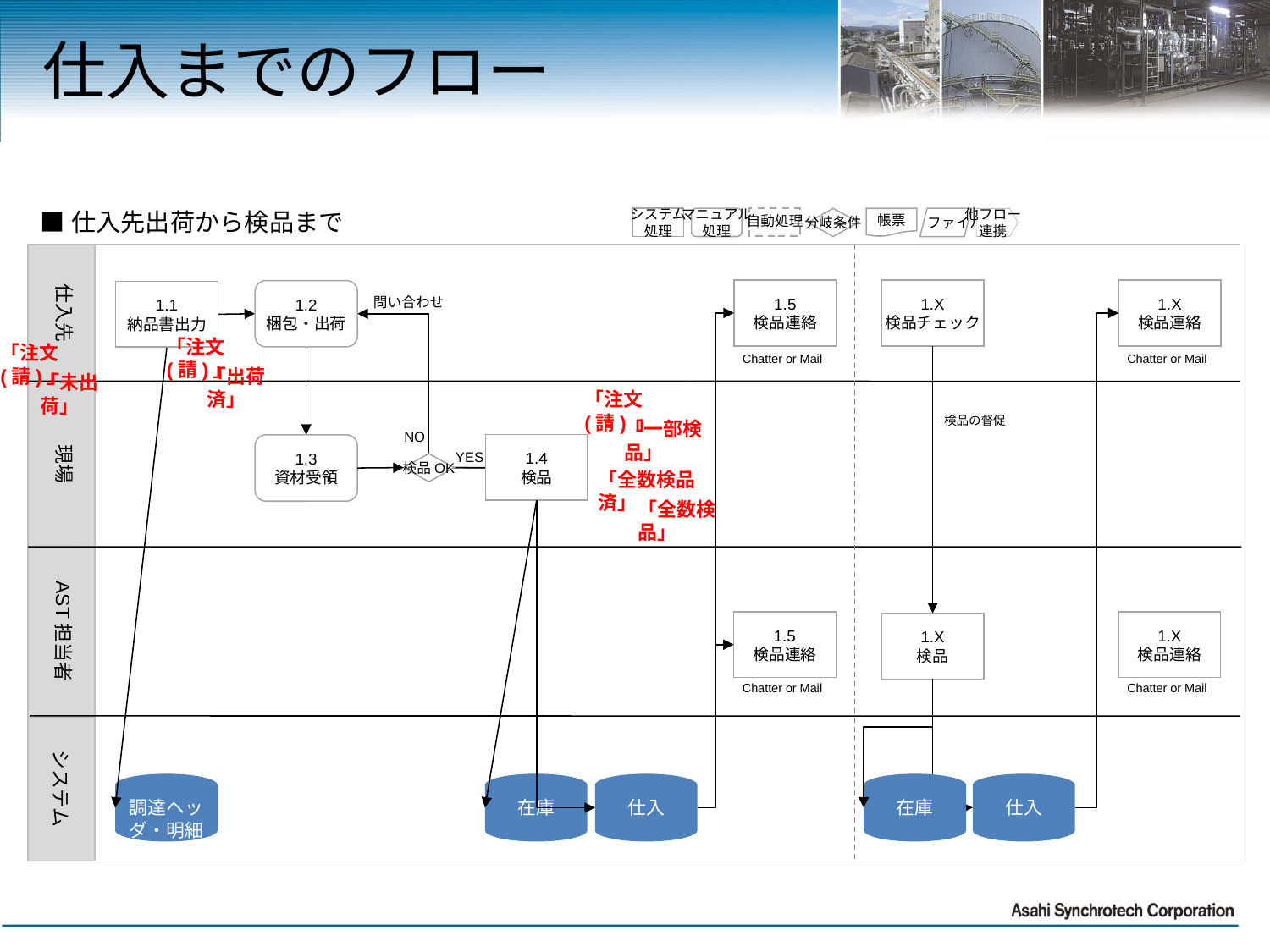

# 仕入までのフロー
■仕入先出荷から検品まで
他フロー
連携
システム
処理
マニュアル
処理
自動処理
分岐条件
帳票
ファイル

仕入先
1.5
検品連絡
1.X
検品チェック
1.X
検品連絡
1.2
梱包・出荷
1.1
納品書出力
問い合わせ
「注文(請)」
「注文(請)」
Chatter or Mail
Chatter or Mail
「出荷済」
「未出荷」

現場
「注文(請) 」
検品の督促
「一部検品」
NO
1.4
検品
1.3
資材受領
YES
検品OK
「全数検品済」
「全数検品」

AST担当者
1.5
検品連絡
1.X
検品連絡
1.X
検品
Chatter or Mail
Chatter or Mail

システム
調達ヘッダ・明細
在庫
仕入
在庫
仕入